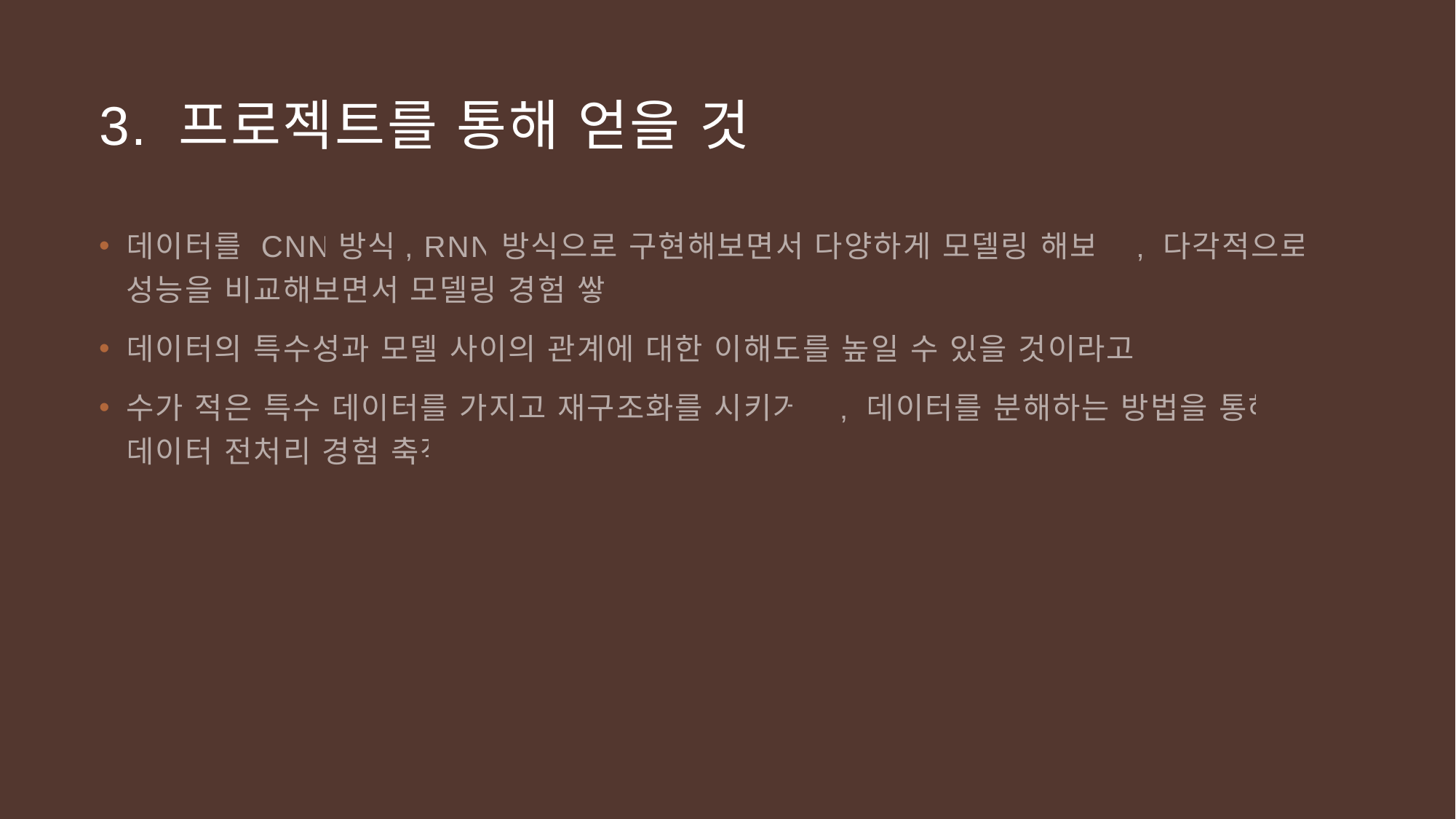

# 3. 프로젝트를 통해 얻을 것
데이터를 CNN방식, RNN방식으로 구현해보면서 다양하게 모델링 해보고, 다각적으로 성능을 비교해보면서 모델링 경험 쌓기
데이터의 특수성과 모델 사이의 관계에 대한 이해도를 높일 수 있을 것이라고 기대
수가 적은 특수 데이터를 가지고 재구조화를 시키거나, 데이터를 분해하는 방법을 통해 데이터 전처리 경험 축적